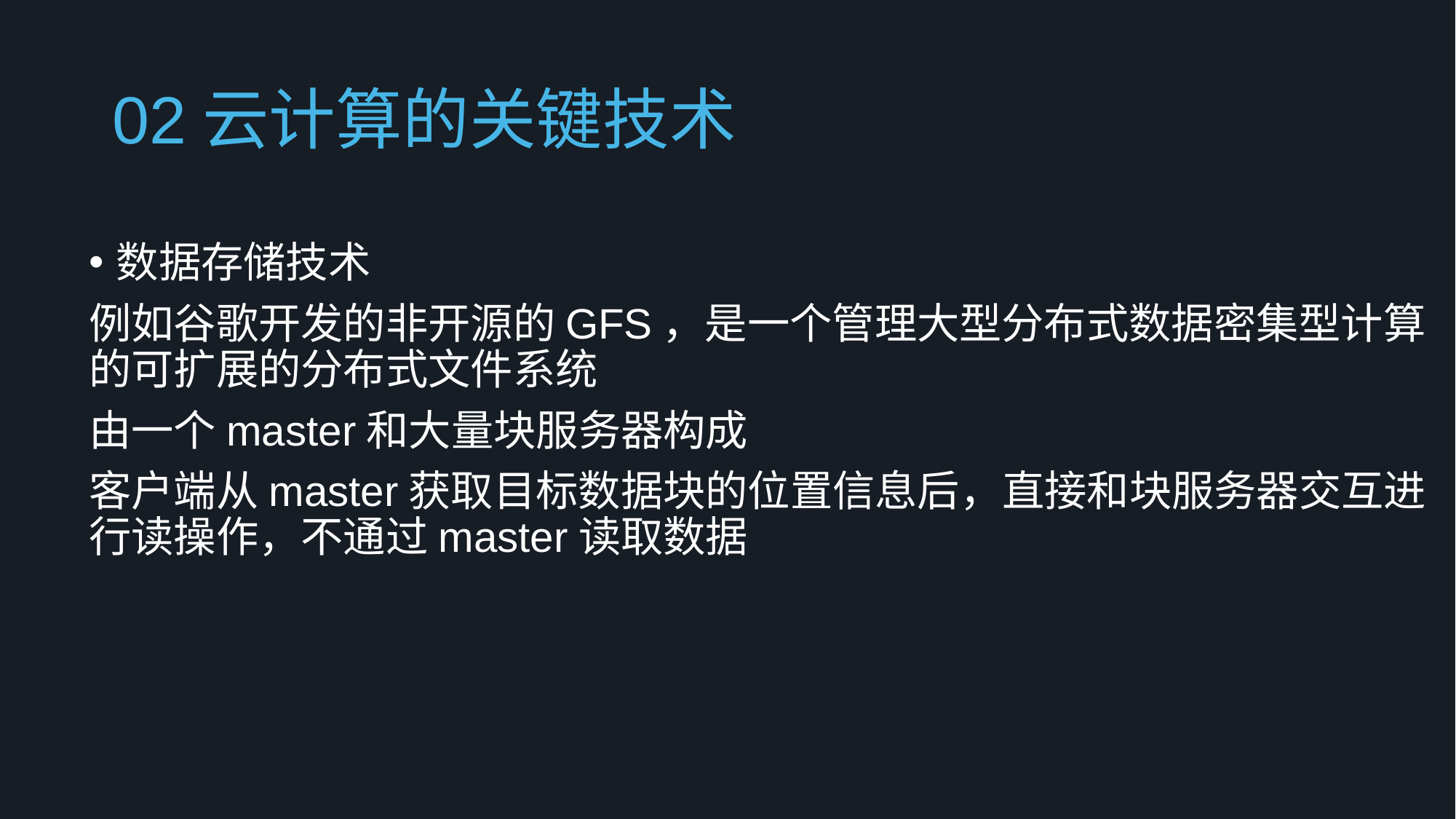

02云计算的关键技术

数据存储技术
例如谷歌开发的非开源的GFS，是一个管理大型分布式数据密集型计算的可扩展的分布式文件系统
由一个master和大量块服务器构成
客户端从master获取目标数据块的位置信息后，直接和块服务器交互进行读操作，不通过master读取数据